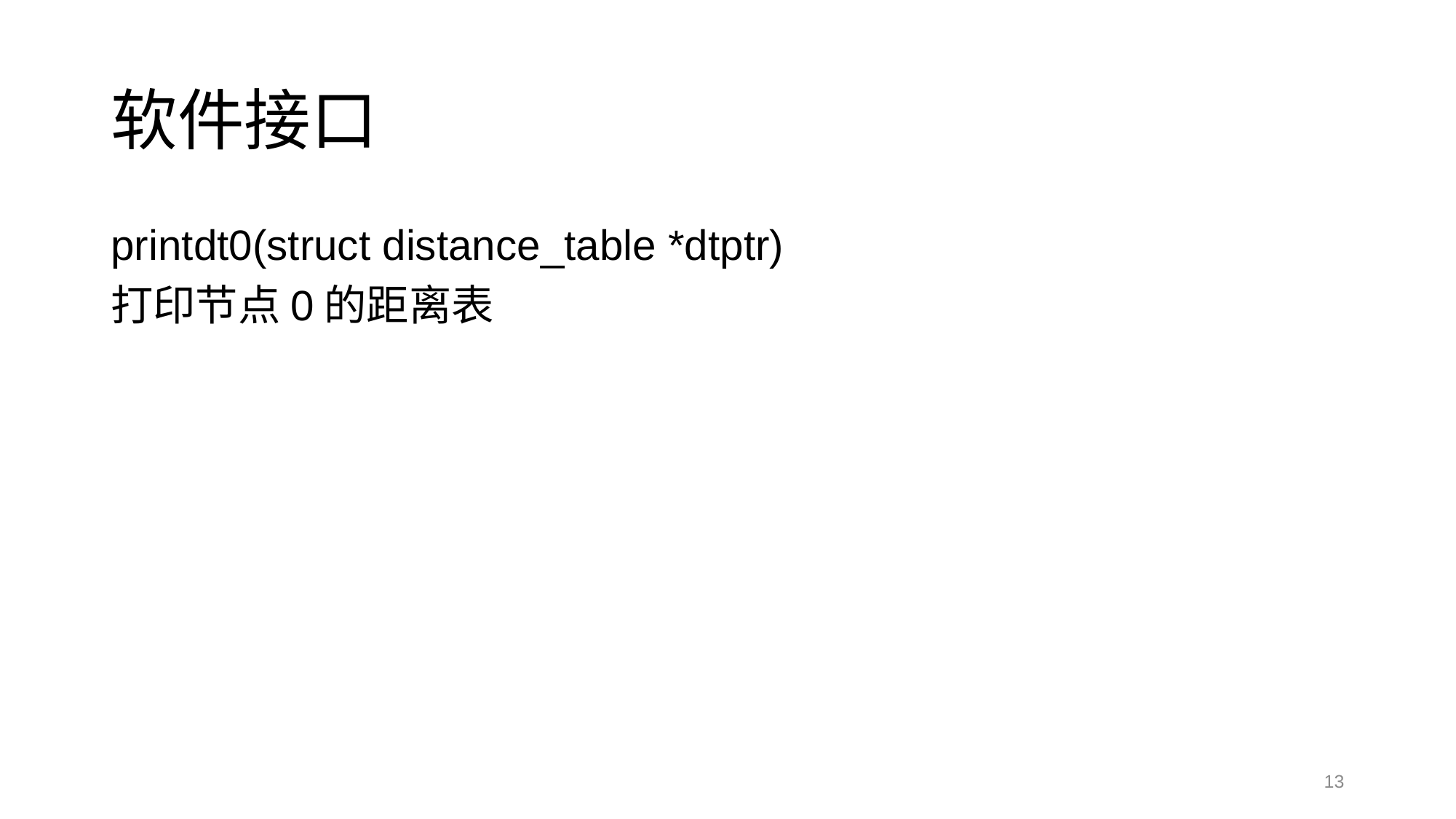

# 软件接口
printdt0(struct distance_table *dtptr)
打印节点0的距离表
13